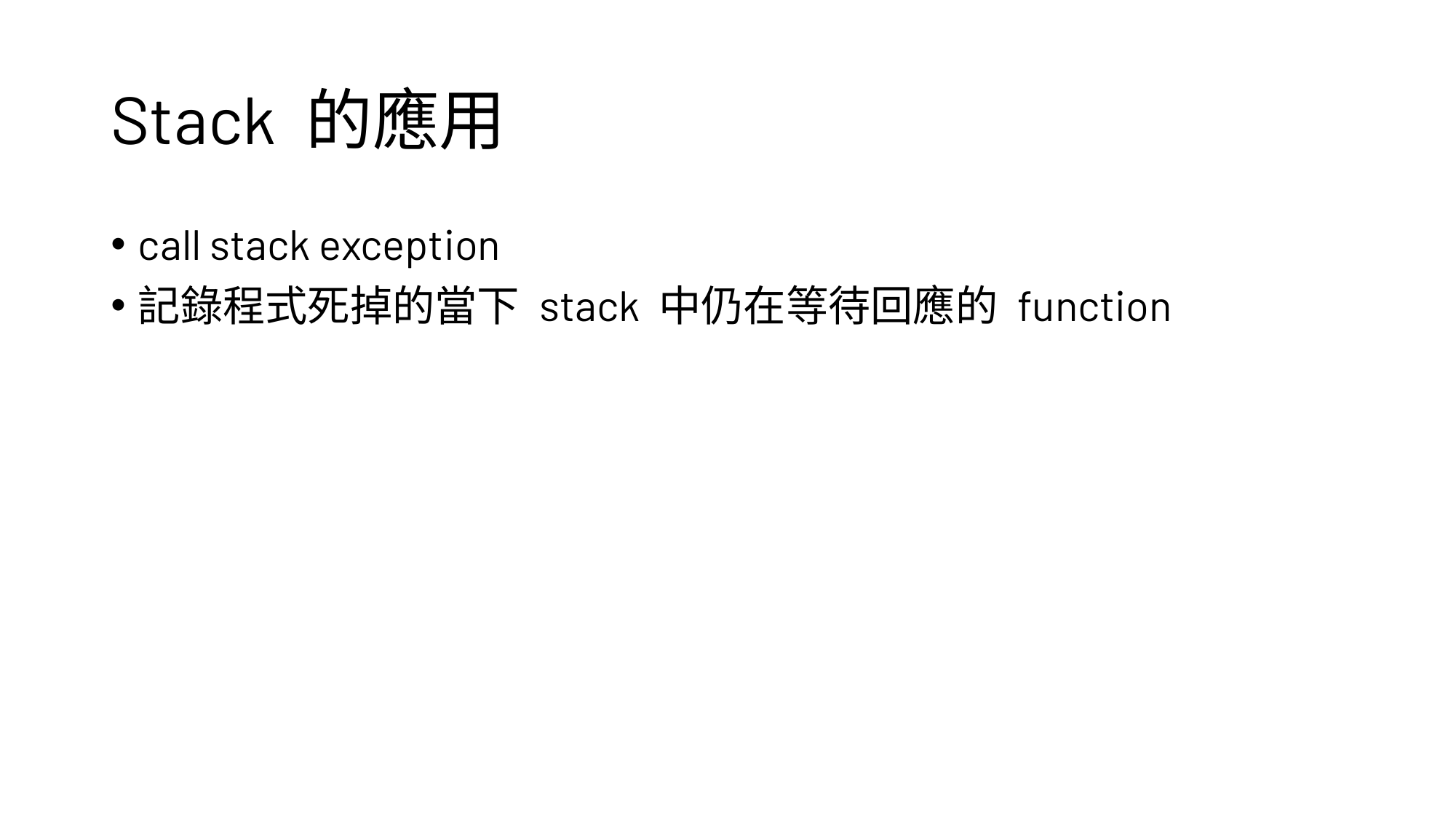

# Stack 的應用
call stack exception
記錄程式死掉的當下 stack 中仍在等待回應的 function